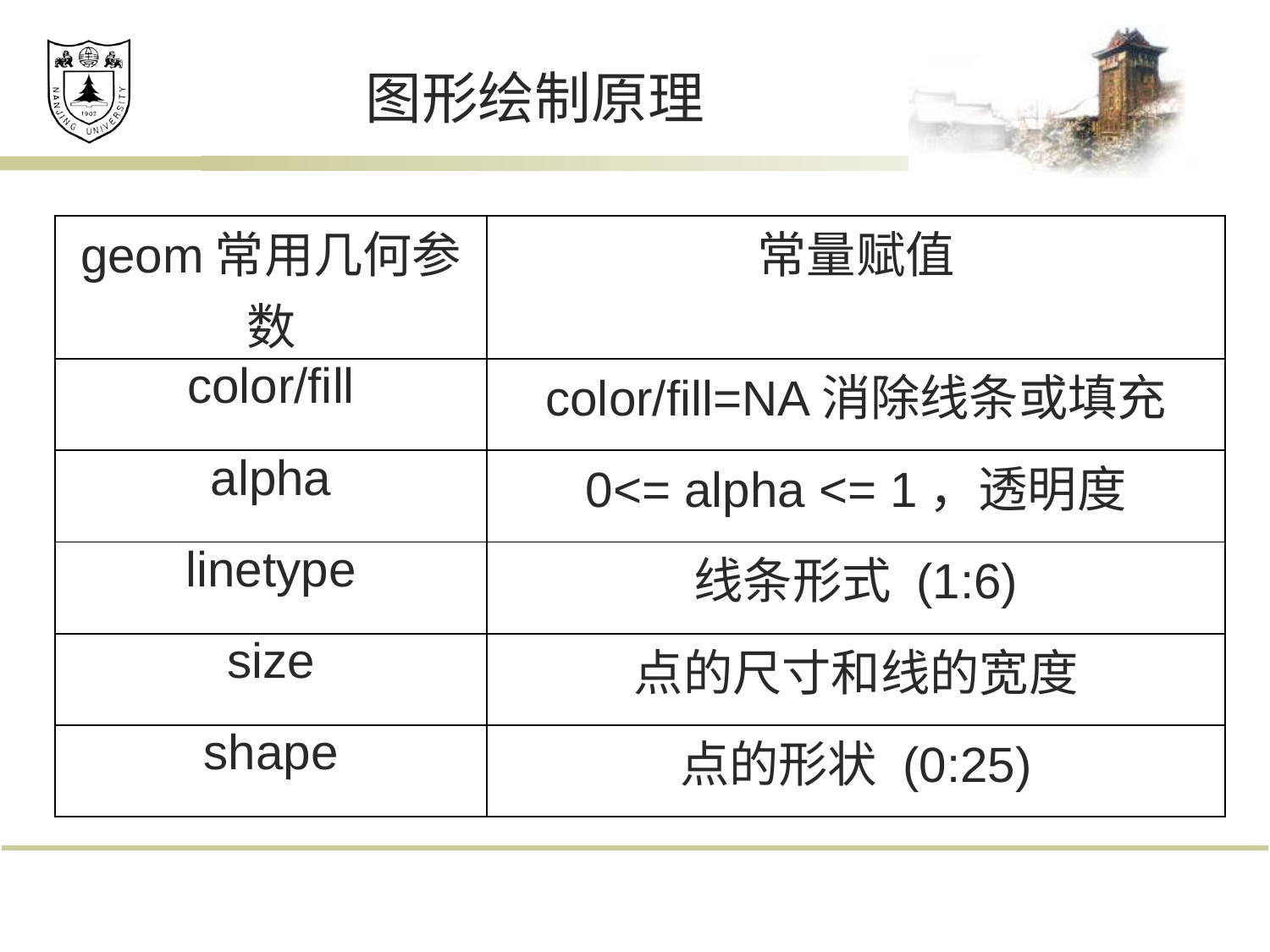

# 图形绘制原理
| geom常用几何参数 | 常量赋值 |
| --- | --- |
| color/fill | color/fill=NA消除线条或填充 |
| alpha | 0<= alpha <= 1，透明度 |
| linetype | 线条形式 (1:6) |
| size | 点的尺寸和线的宽度 |
| shape | 点的形状 (0:25) |